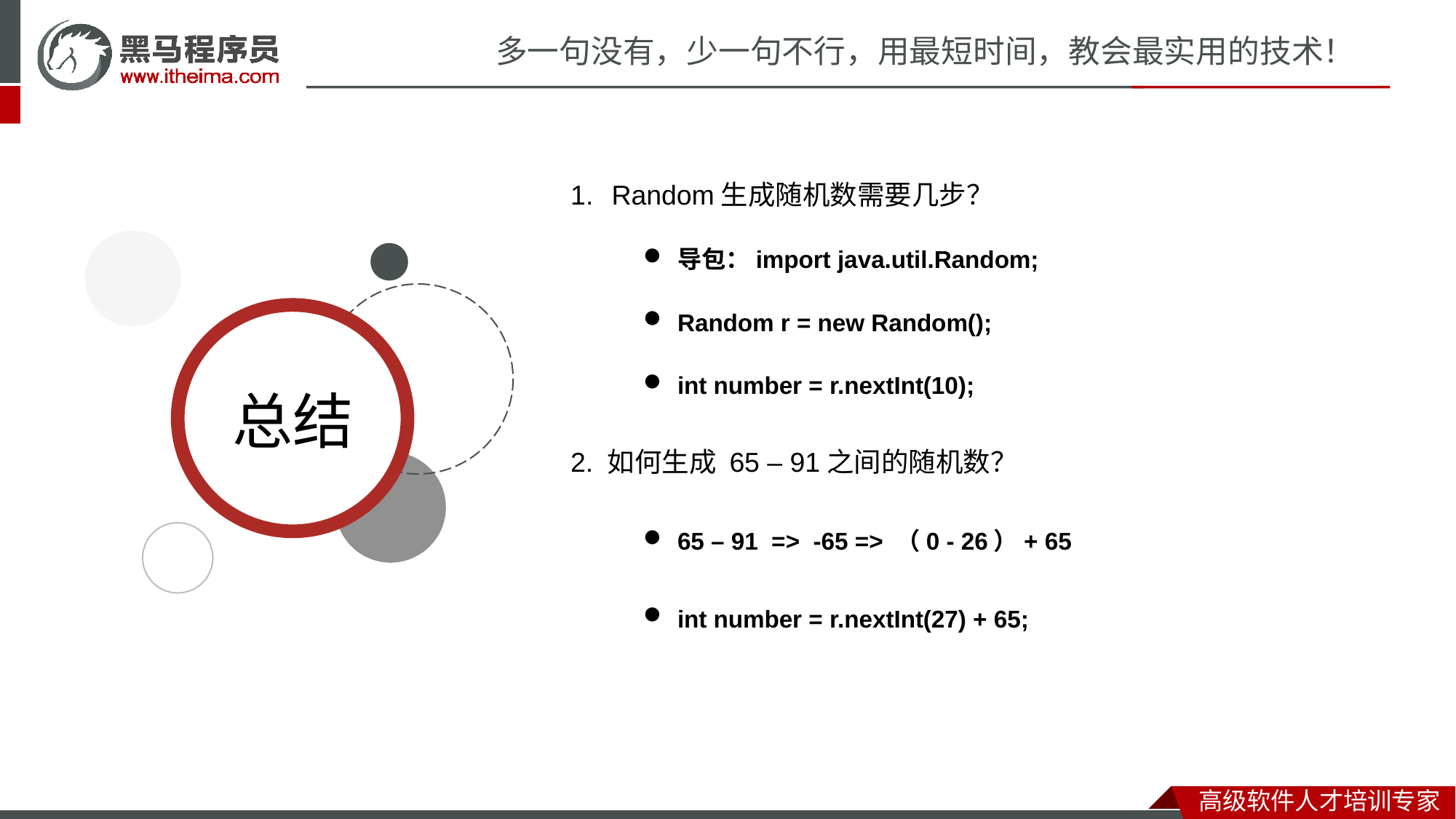

Random生成随机数需要几步？
导包：import java.util.Random;
Random r = new Random();
int number = r.nextInt(10);

2. 如何生成 65 – 91之间的随机数？
65 – 91  =>  -65 => （0 - 26）+ 65
int number = r.nextInt(27) + 65;